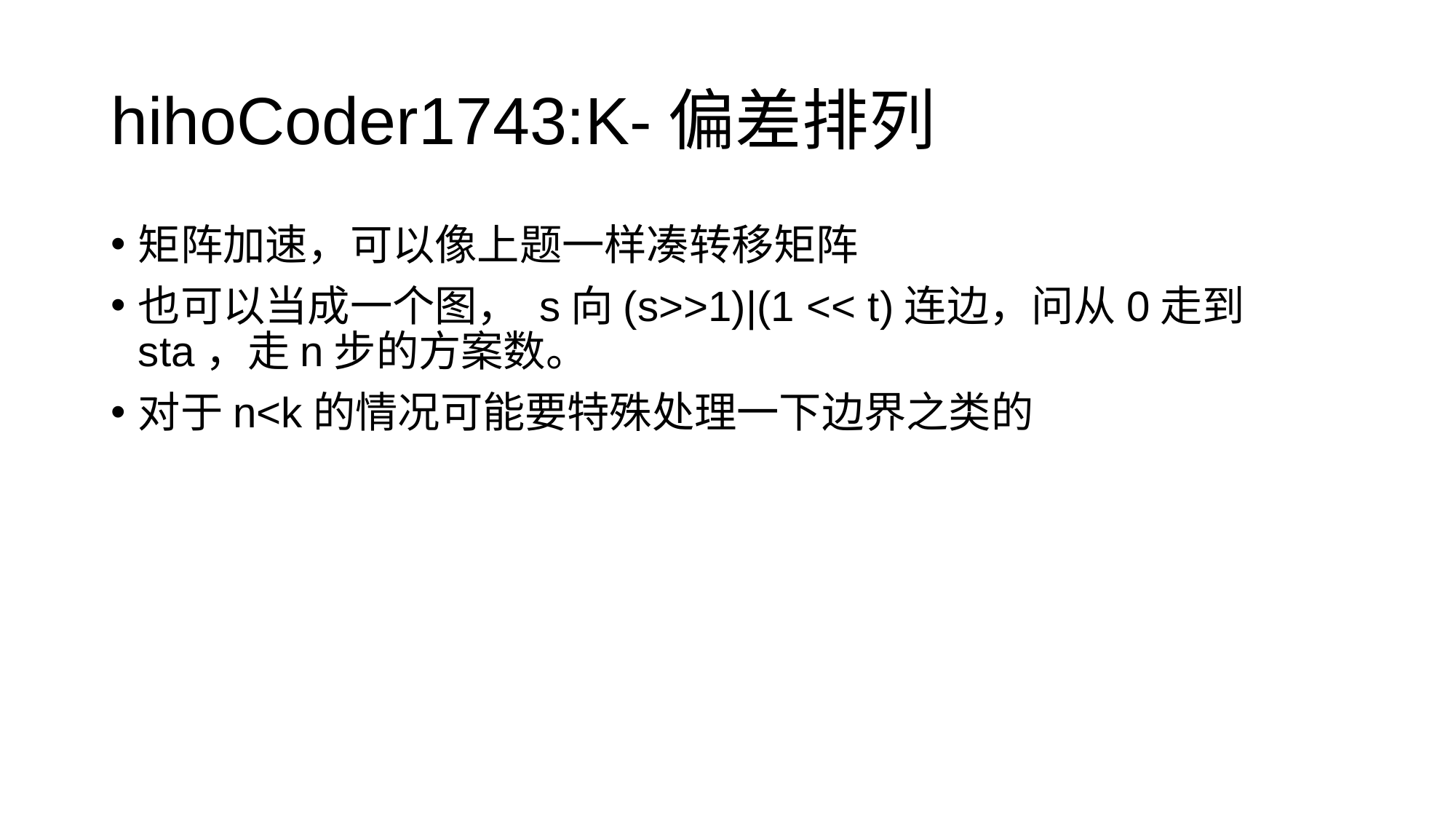

# hihoCoder1743:K-偏差排列
矩阵加速，可以像上题一样凑转移矩阵
也可以当成一个图， s向(s>>1)|(1 << t)连边，问从0走到sta，走n步的方案数。
对于n<k的情况可能要特殊处理一下边界之类的